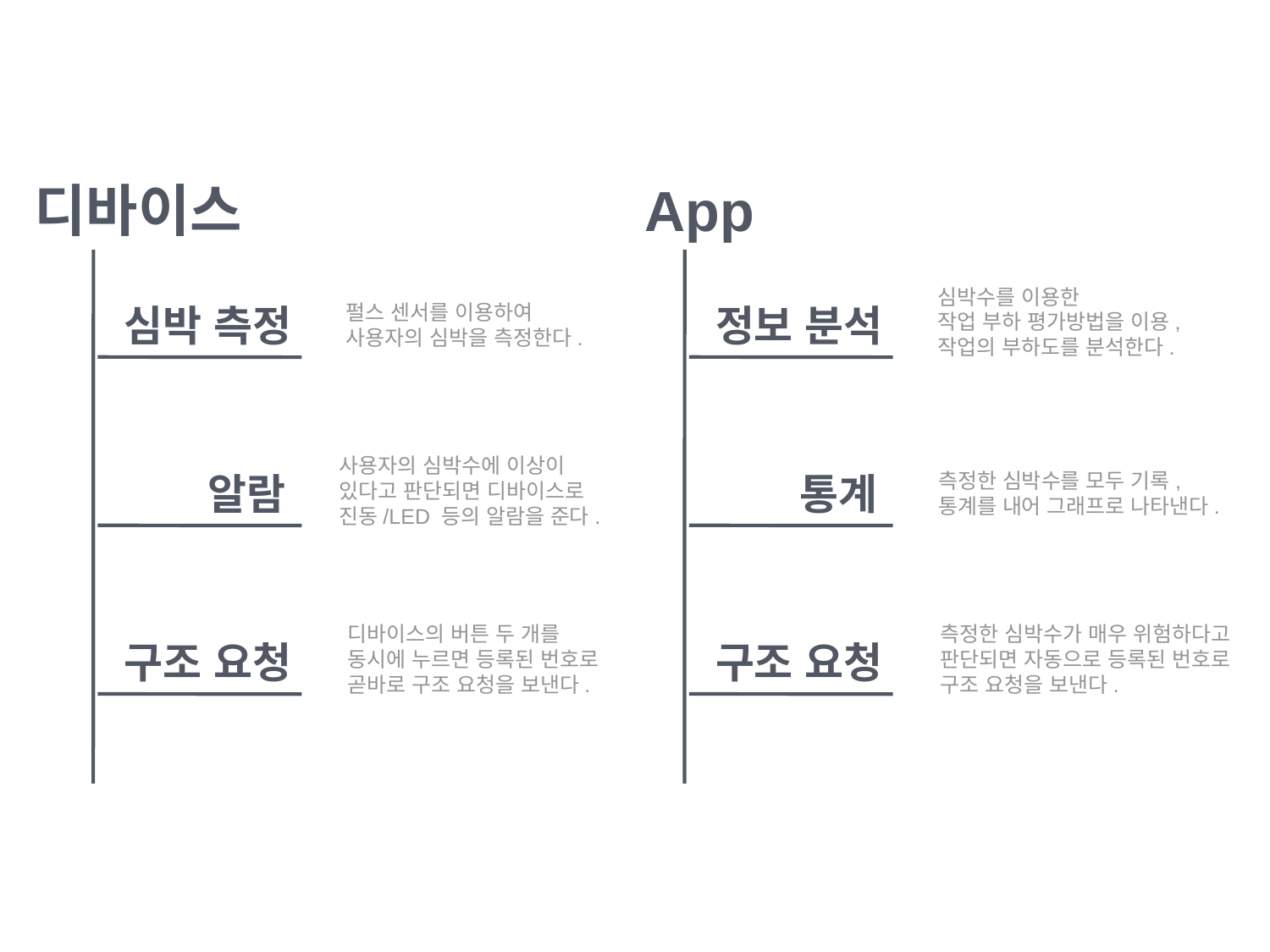

디바이스
App
심박수를 이용한
작업 부하 평가방법을 이용,
작업의 부하도를 분석한다.
심박 측정
펄스 센서를 이용하여
사용자의 심박을 측정한다.
정보 분석
사용자의 심박수에 이상이
있다고 판단되면 디바이스로
진동/LED 등의 알람을 준다.
알람
통계
측정한 심박수를 모두 기록,
통계를 내어 그래프로 나타낸다.
디바이스의 버튼 두 개를
동시에 누르면 등록된 번호로
곧바로 구조 요청을 보낸다.
측정한 심박수가 매우 위험하다고
판단되면 자동으로 등록된 번호로
구조 요청을 보낸다.
구조 요청
구조 요청